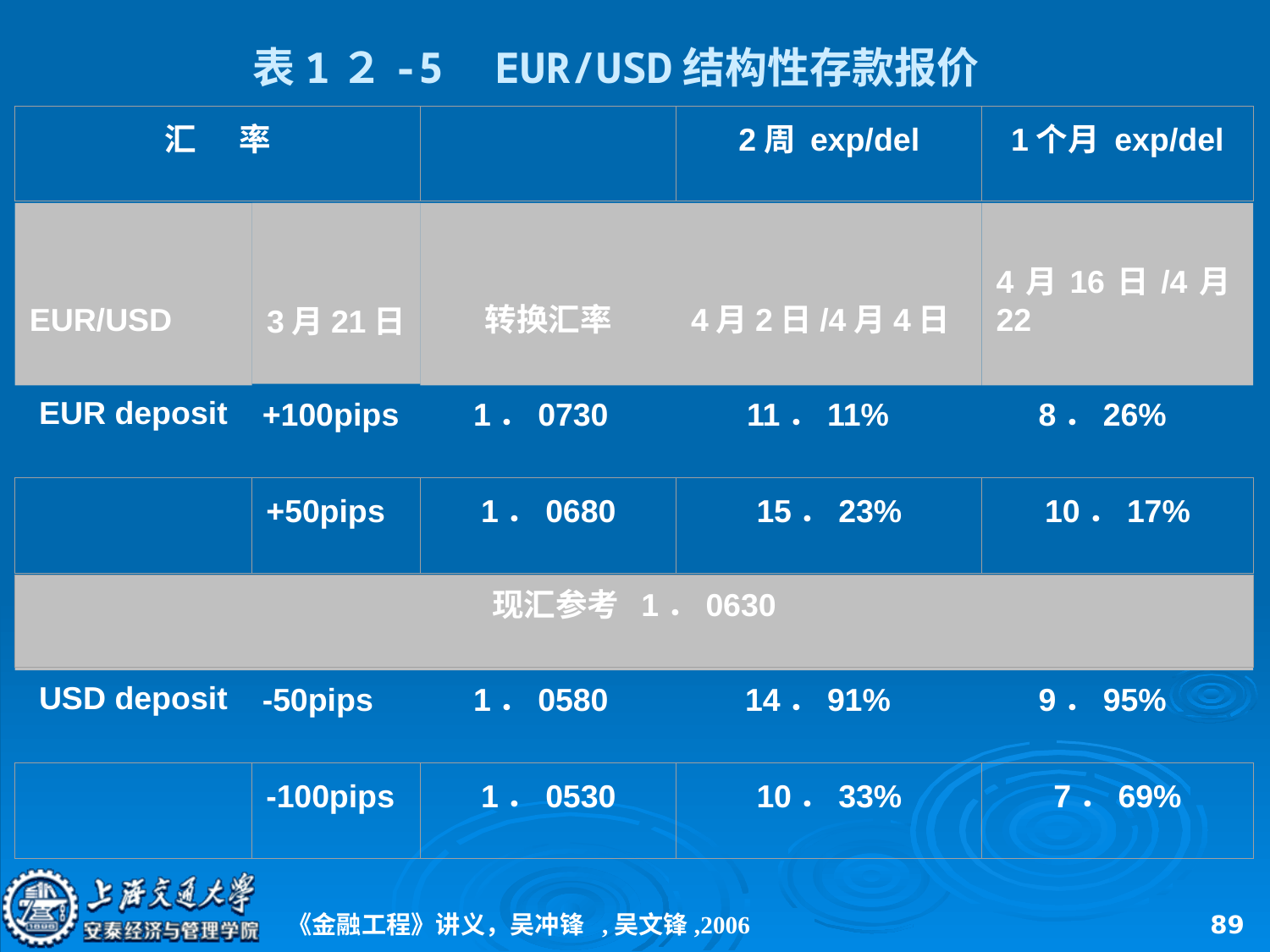

# 表1２-5  EUR/USD结构性存款报价

汇      率

2周 exp/del

1个月 exp/del

EUR/USD

3月21日

转换汇率

4月2日/4月4日

4月16日/4月22

EUR deposit

+100pips

1．0730

11．11%

8．26%

+50pips

1．0680

15．23%

10．17%

现汇参考  1．0630

USD deposit

-50pips

1．0580

14．91%

9．95%

-100pips

1．0530

10．33%

7．69%